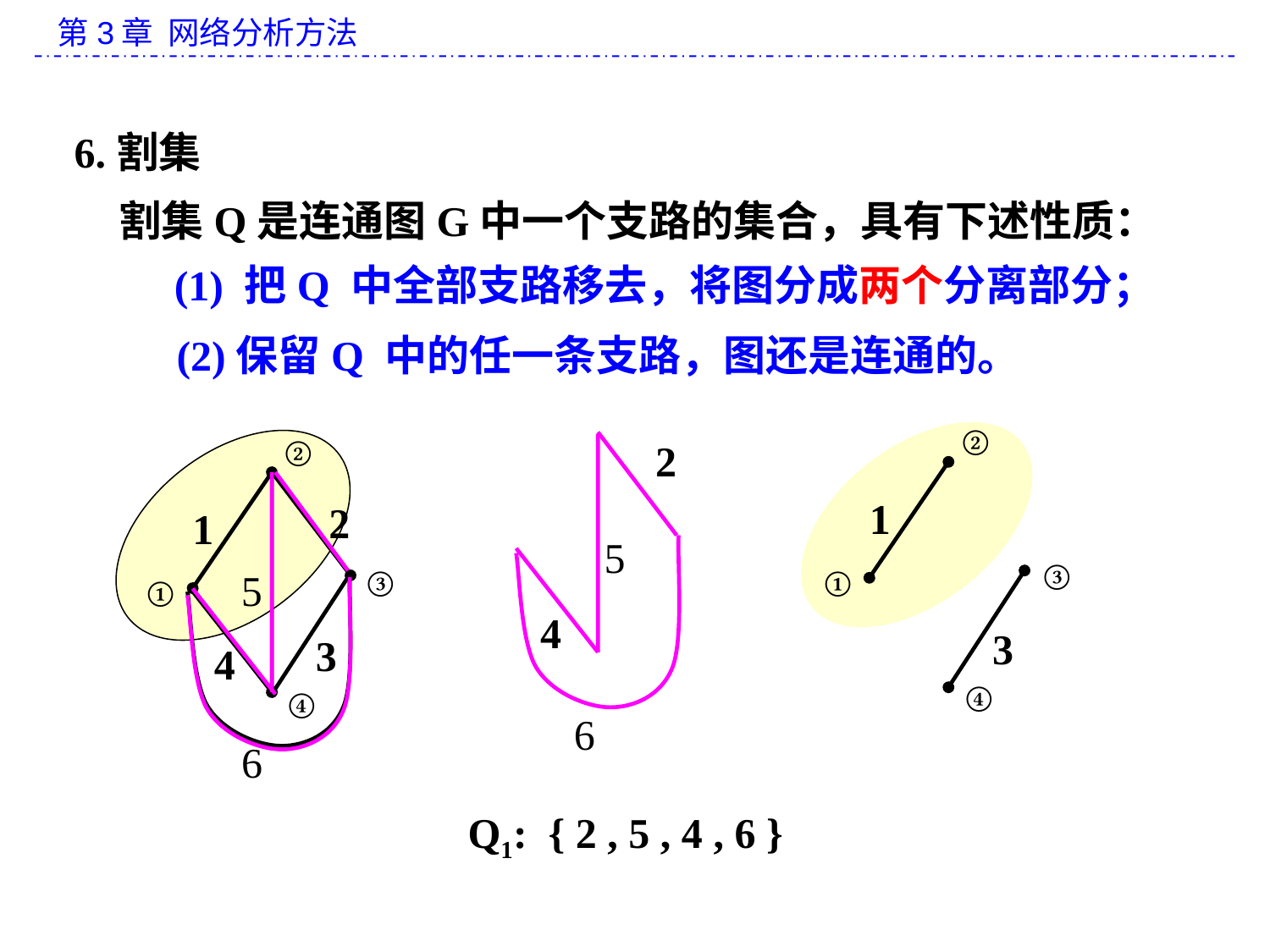

6.割集
割集Q是连通图G中一个支路的集合，具有下述性质：
(1) 把Q 中全部支路移去，将图分成两个分离部分；
(2)保留Q 中的任一条支路，图还是连通的。
②

1
①
②

2
1
5
③

3
4
④
6
①

2
5

4
6

③

3
④

Q1:  { 2 , 5 , 4 , 6 }